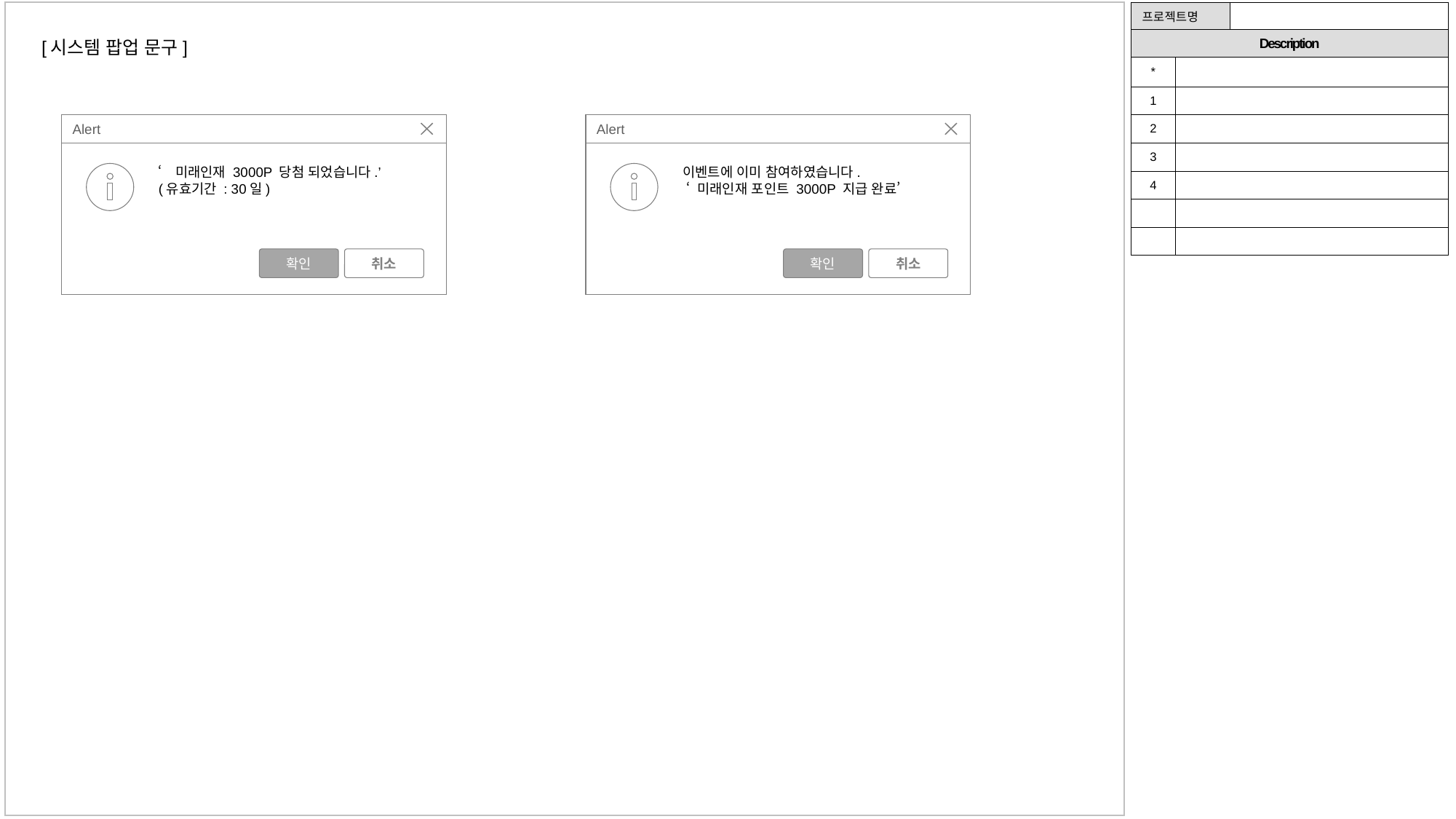

| 프로젝트명 |  |  |
| --- | --- | --- |
| Description |  |  |
| \* |  |  |
| 1 |  |  |
| 2 |  |  |
| 3 |  |  |
| 4 |  |  |
|  |  |  |
|  |  |  |
[시스템 팝업 문구]
Alert

‘미래인재 3000P 당첨 되었습니다.’
(유효기간 : 30일)

확인
취소
Alert

이벤트에 이미 참여하였습니다.
 ‘ 미래인재 포인트 3000P 지급 완료’

확인
취소